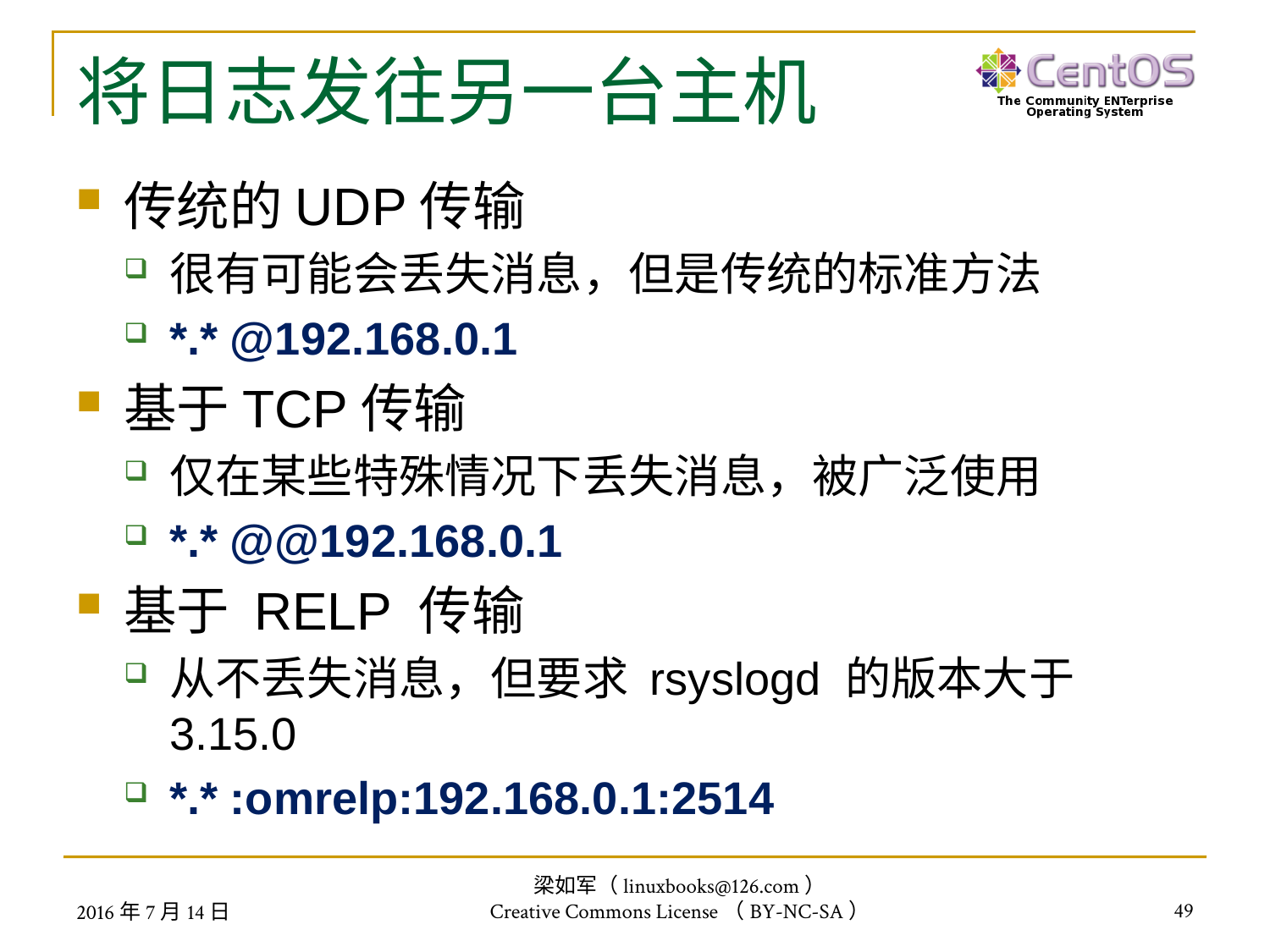

# 将日志发往另一台主机
传统的UDP传输
很有可能会丢失消息，但是传统的标准方法
*.* @192.168.0.1
基于TCP传输
仅在某些特殊情况下丢失消息，被广泛使用
*.* @@192.168.0.1
基于 RELP 传输
从不丢失消息，但要求 rsyslogd 的版本大于 3.15.0
*.* :omrelp:192.168.0.1:2514
梁如军（linuxbooks@126.com）
Creative Commons License（BY-NC-SA）
2016年7月14日
49